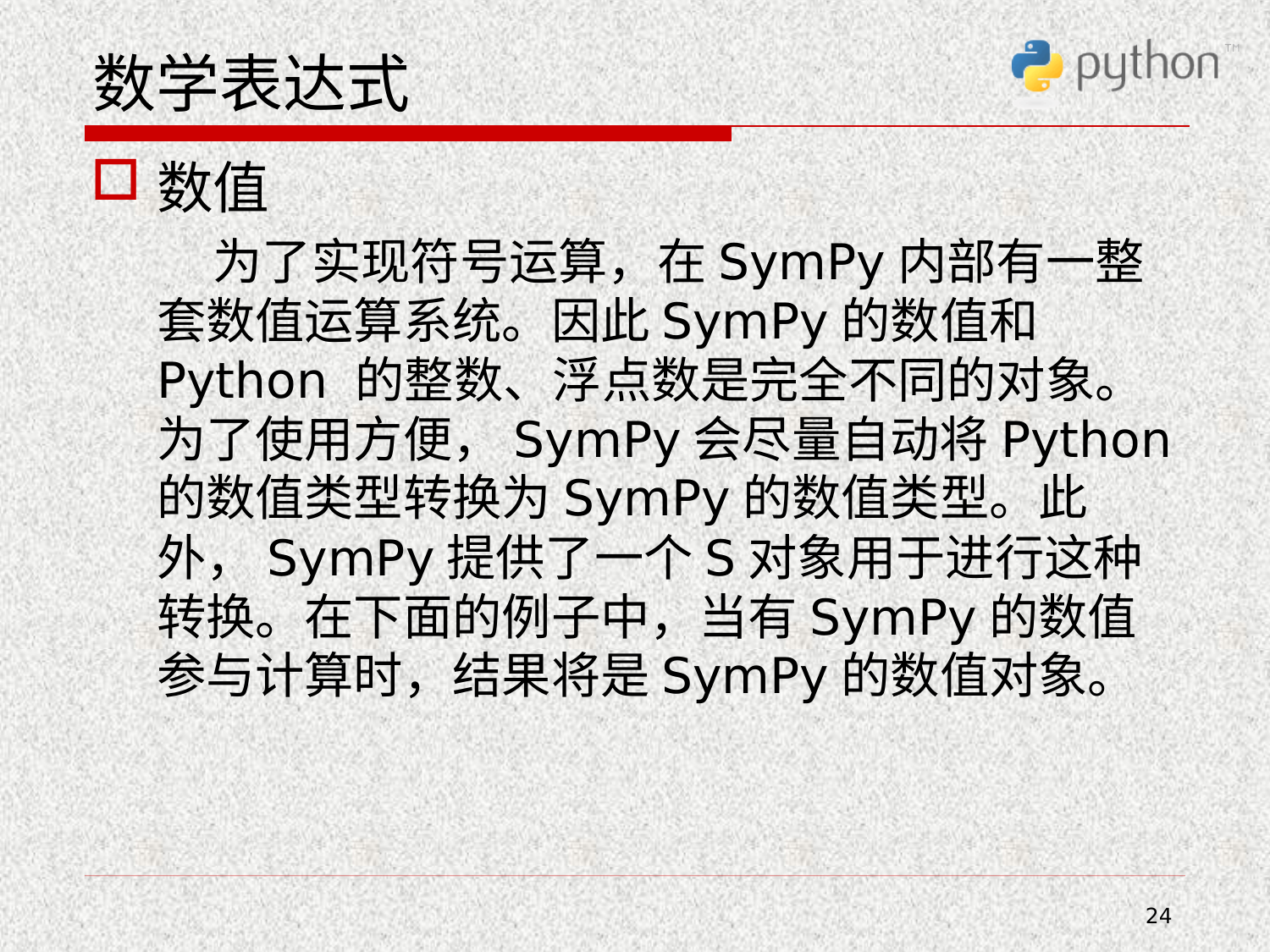

# 数学表达式
数值
          为了实现符号运算，在SymPy内部有一整套数值运算系统。因此SymPy的数值和Python 的整数、浮点数是完全不同的对象。为了使用方便，SymPy会尽量自动将Python的数值类型转换为SymPy的数值类型。此外，SymPy提供了一个S对象用于进行这种转换。在下面的例子中，当有SymPy的数值参与计算时，结果将是SymPy的数值对象。
24